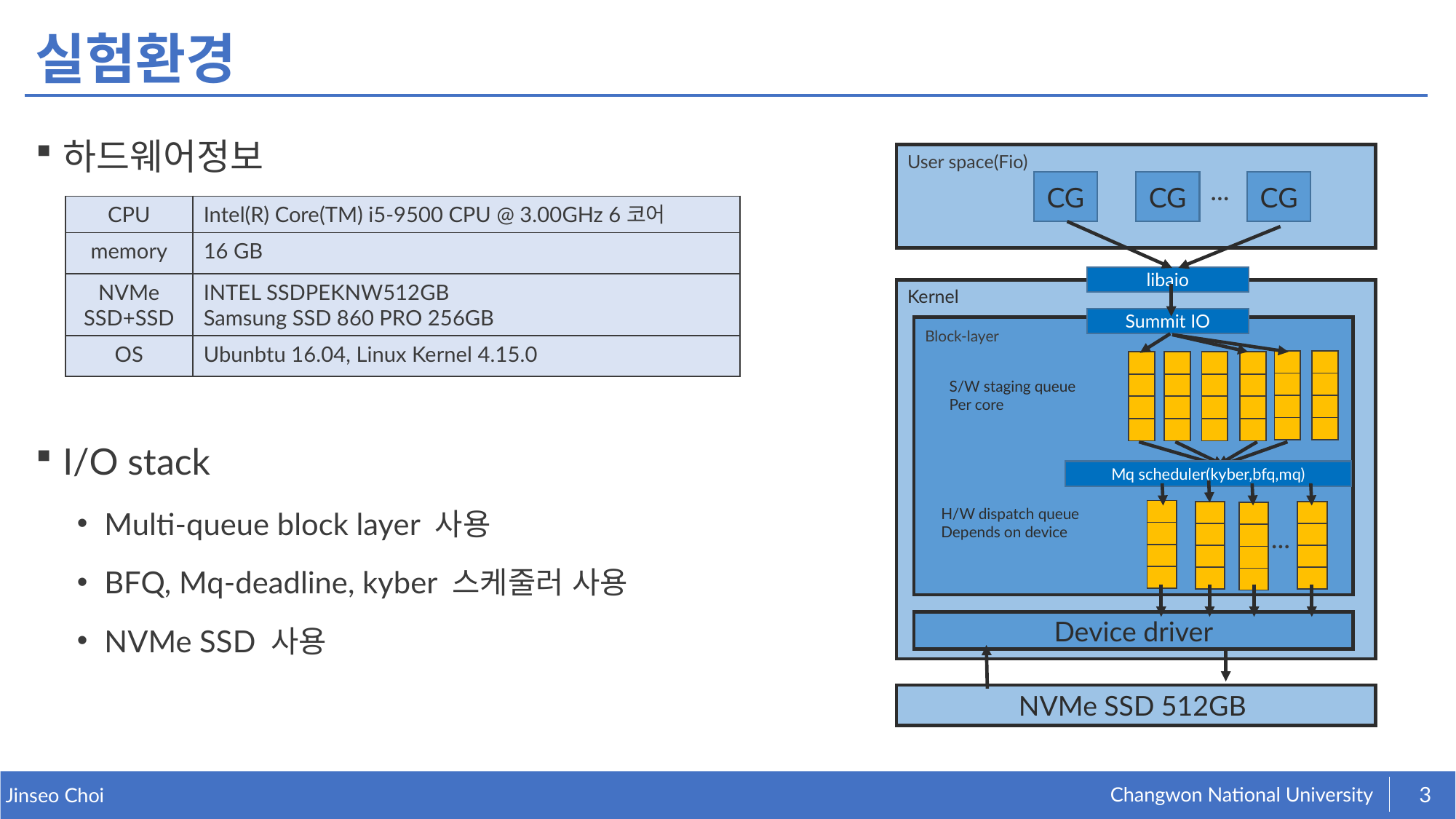

# 실험환경
하드웨어정보

I/O stack
Multi-queue block layer 사용
BFQ, Mq-deadline, kyber 스케줄러 사용
NVMe SSD 사용

User space(Fio)
...
CG
CG
CG
| CPU​​ | Intel(R) Core(TM) i5-9500 CPU @ 3.00GHz 6코어 |
| --- | --- |
| memory​​ | 16 GB |
| NVMe SSD​+SSD | INTEL SSDPEKNW512GB Samsung SSD 860 PRO 256GB |
| OS​​ | Ubunbtu 16.04, Linux Kernel 4.15.0​​ |
libaio
Kernel

Summit IO

Block-layer
|  |
| --- |
|  |
|  |
|  |
|  |
| --- |
|  |
|  |
|  |
|  |
| --- |
|  |
|  |
|  |
|  |
| --- |
|  |
|  |
|  |
|  |
| --- |
|  |
|  |
|  |
|  |
| --- |
|  |
|  |
|  |
S/W staging queue
Per core

Mq scheduler(kyber,bfq,mq)
H/W dispatch queue
Depends on device

|  |
| --- |
|  |
|  |
|  |
|  |
| --- |
|  |
|  |
|  |
|  |
| --- |
|  |
|  |
|  |
|  |
| --- |
|  |
|  |
|  |
...
Device driver
NVMe SSD 512GB
3